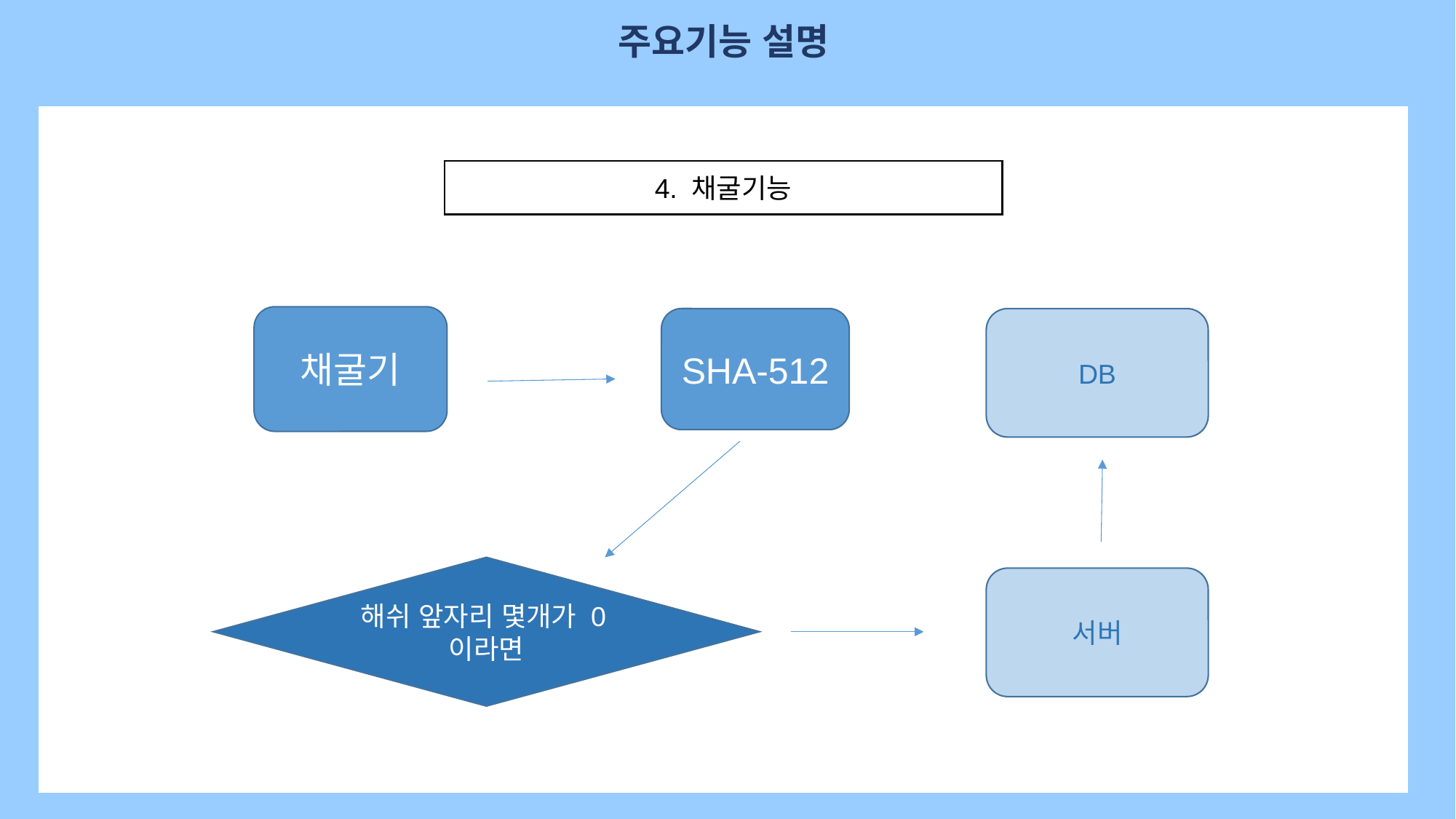

주요기능 설명

4. 채굴기능
채굴기
SHA-512
DB
해쉬 앞자리 몇개가 0이라면
서버